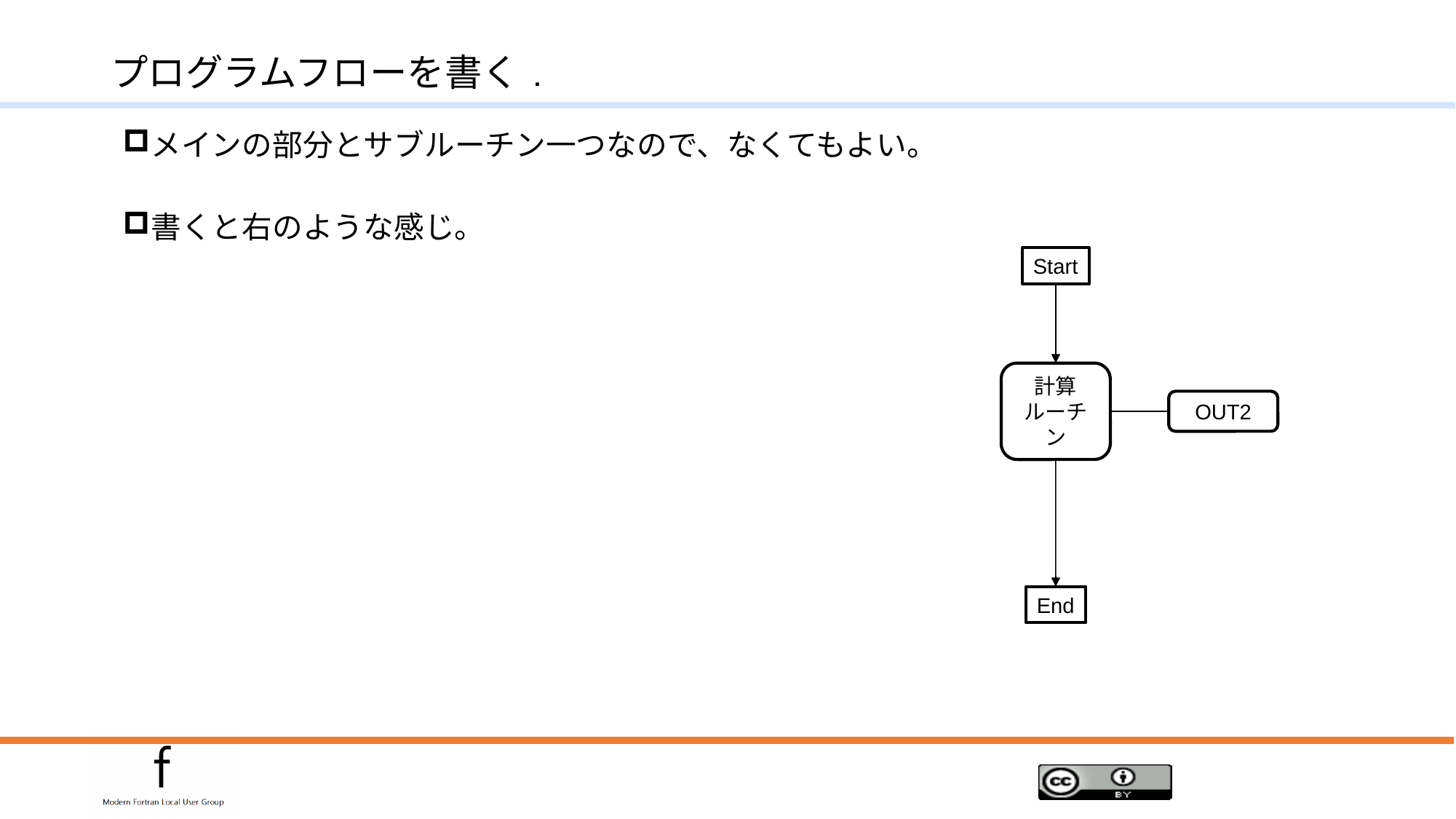

# プログラムフローを書く.
メインの部分とサブルーチン一つなので、なくてもよい。

書くと右のような感じ。
Start
計算ルーチン
OUT2
End